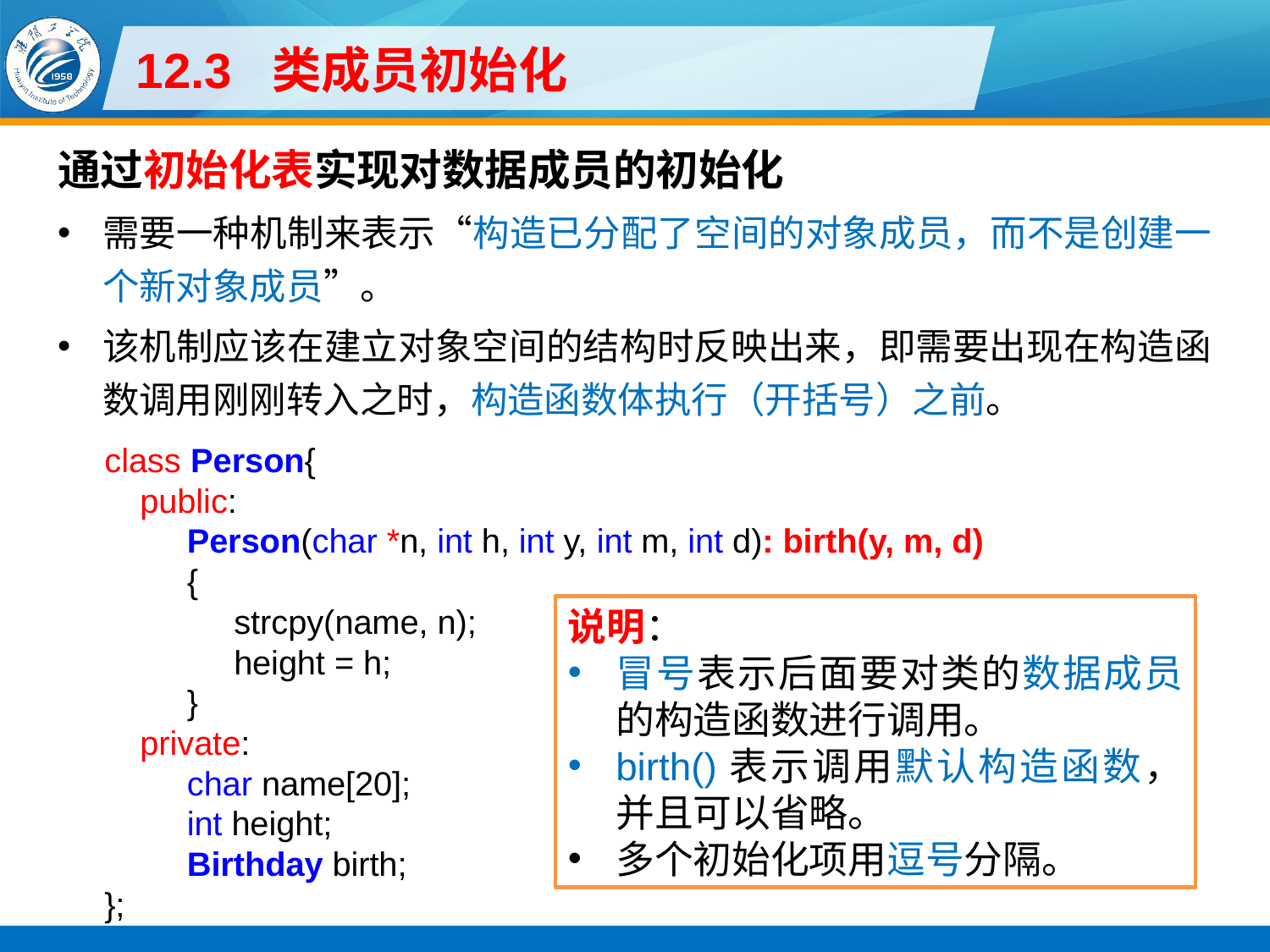

# 12.3  类成员初始化
通过初始化表实现对数据成员的初始化
需要一种机制来表示“构造已分配了空间的对象成员，而不是创建一个新对象成员”。
该机制应该在建立对象空间的结构时反映出来，即需要出现在构造函数调用刚刚转入之时，构造函数体执行（开括号）之前。
class Person{
public:
Person(char *n, int h, int y, int m, int d): birth(y, m, d)
{
strcpy(name, n);
height = h;
}
private:
char name[20];
int height;
Birthday birth;
};

说明：
冒号表示后面要对类的数据成员的构造函数进行调用。
birth()表示调用默认构造函数，并且可以省略。
多个初始化项用逗号分隔。